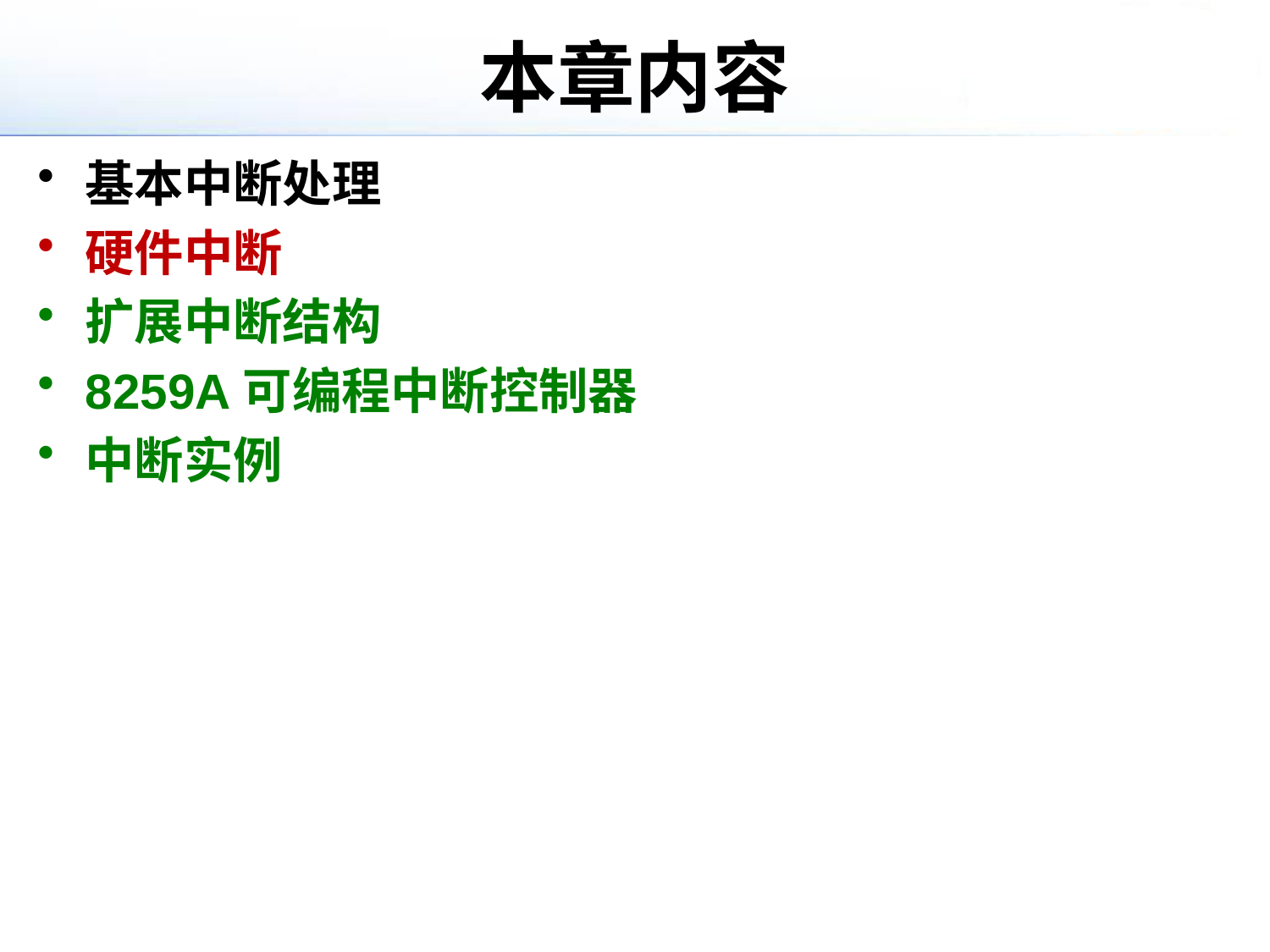

# 本章内容
基本中断处理
硬件中断
扩展中断结构
8259A可编程中断控制器
中断实例